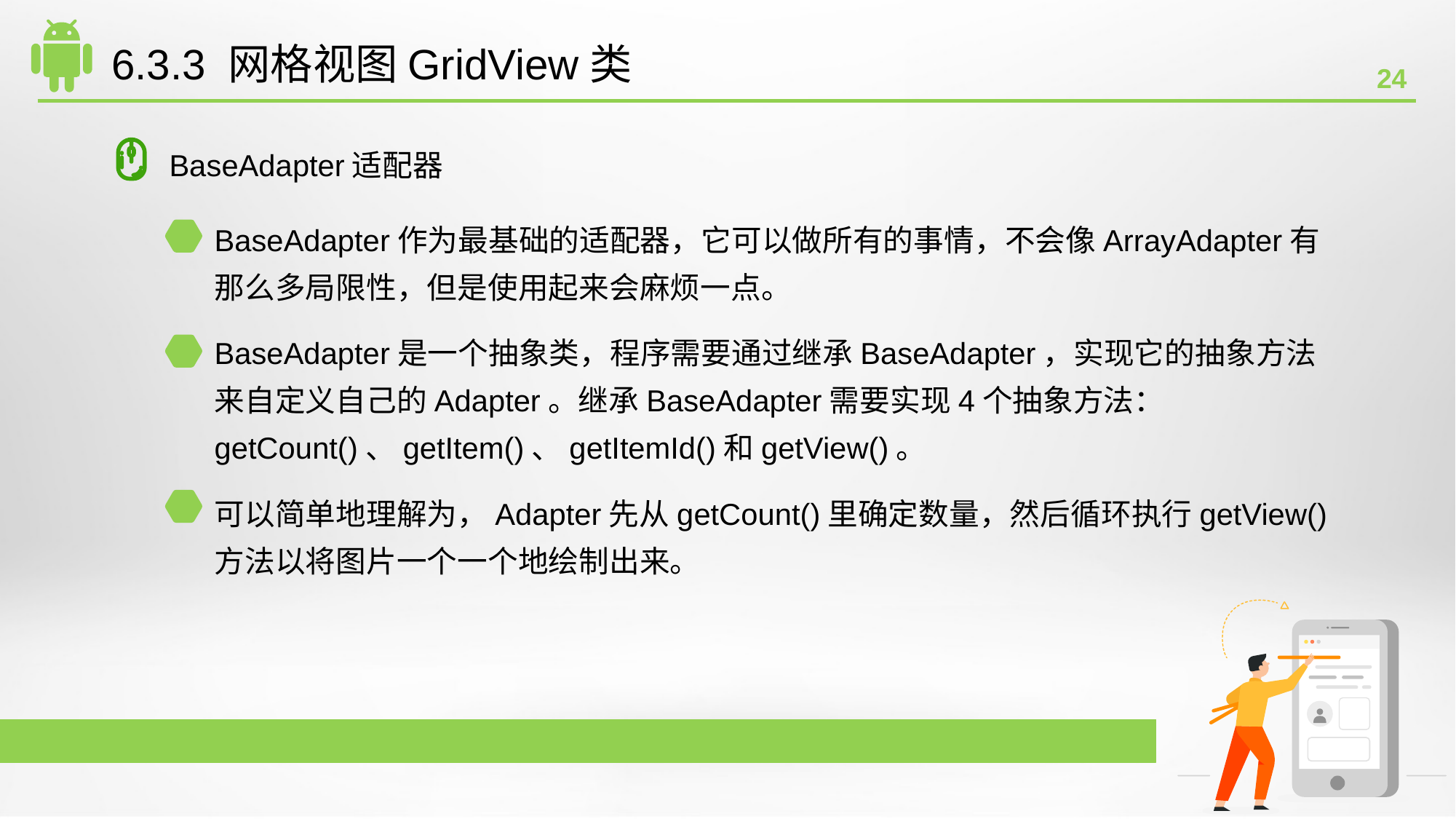

# 6.3.3 网格视图GridView类
  BaseAdapter适配器

BaseAdapter作为最基础的适配器，它可以做所有的事情，不会像ArrayAdapter有那么多局限性，但是使用起来会麻烦一点。
BaseAdapter是一个抽象类，程序需要通过继承BaseAdapter，实现它的抽象方法来自定义自己的Adapter。继承BaseAdapter需要实现4个抽象方法：getCount()、getItem()、getItemId()和getView()。
可以简单地理解为，Adapter先从getCount()里确定数量，然后循环执行getView()方法以将图片一个一个地绘制出来。